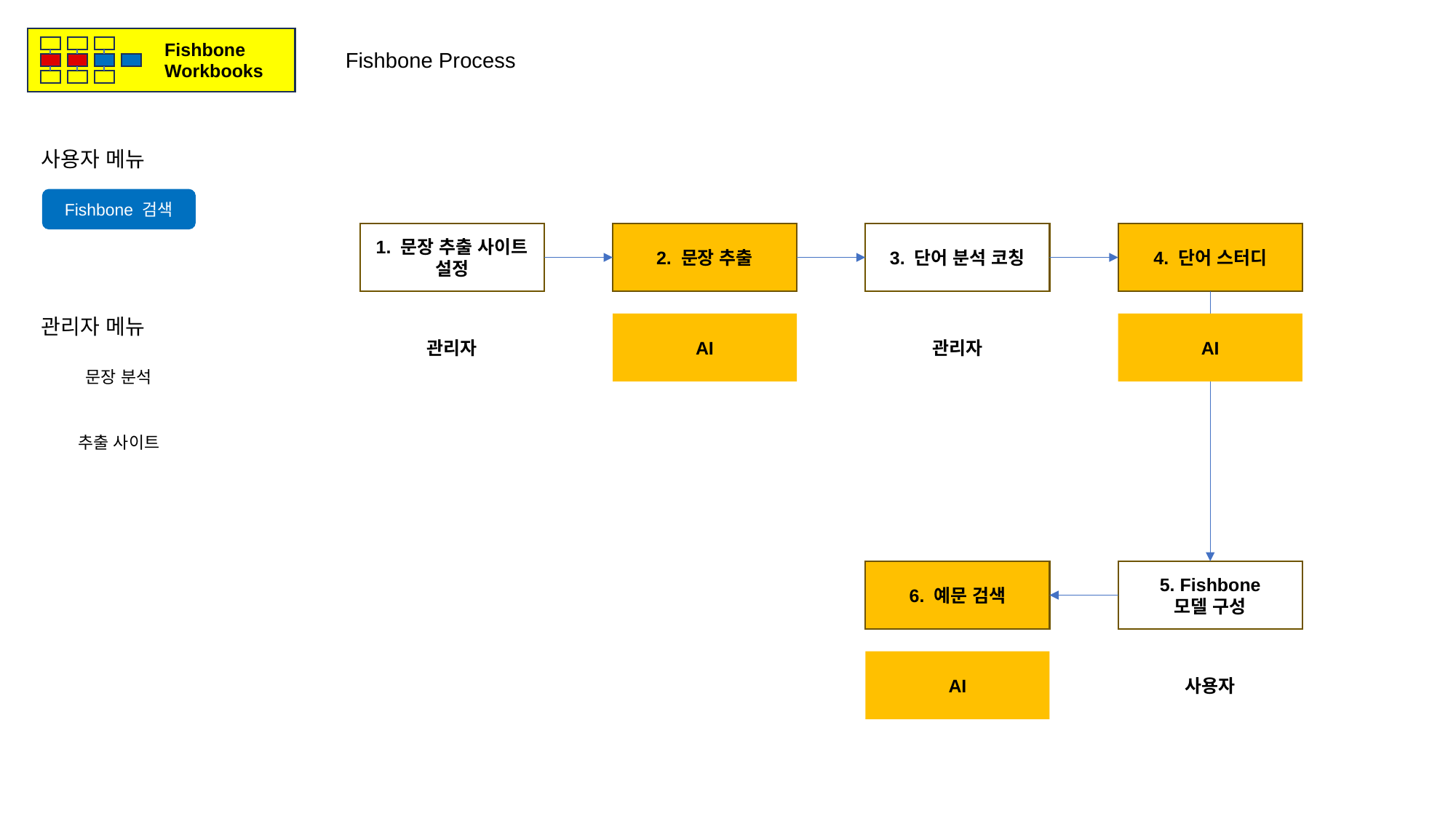

Fishbone
Workbooks

Fishbone Process
사용자 메뉴
Fishbone 검색
1. 문장 추출 사이트 설정
2. 문장 추출
3. 단어 분석 코칭
4. 단어 스터디
관리자 메뉴
관리자
AI
관리자
AI
문장 분석
추출 사이트
6. 예문 검색
5. Fishbone
모델 구성
AI
사용자